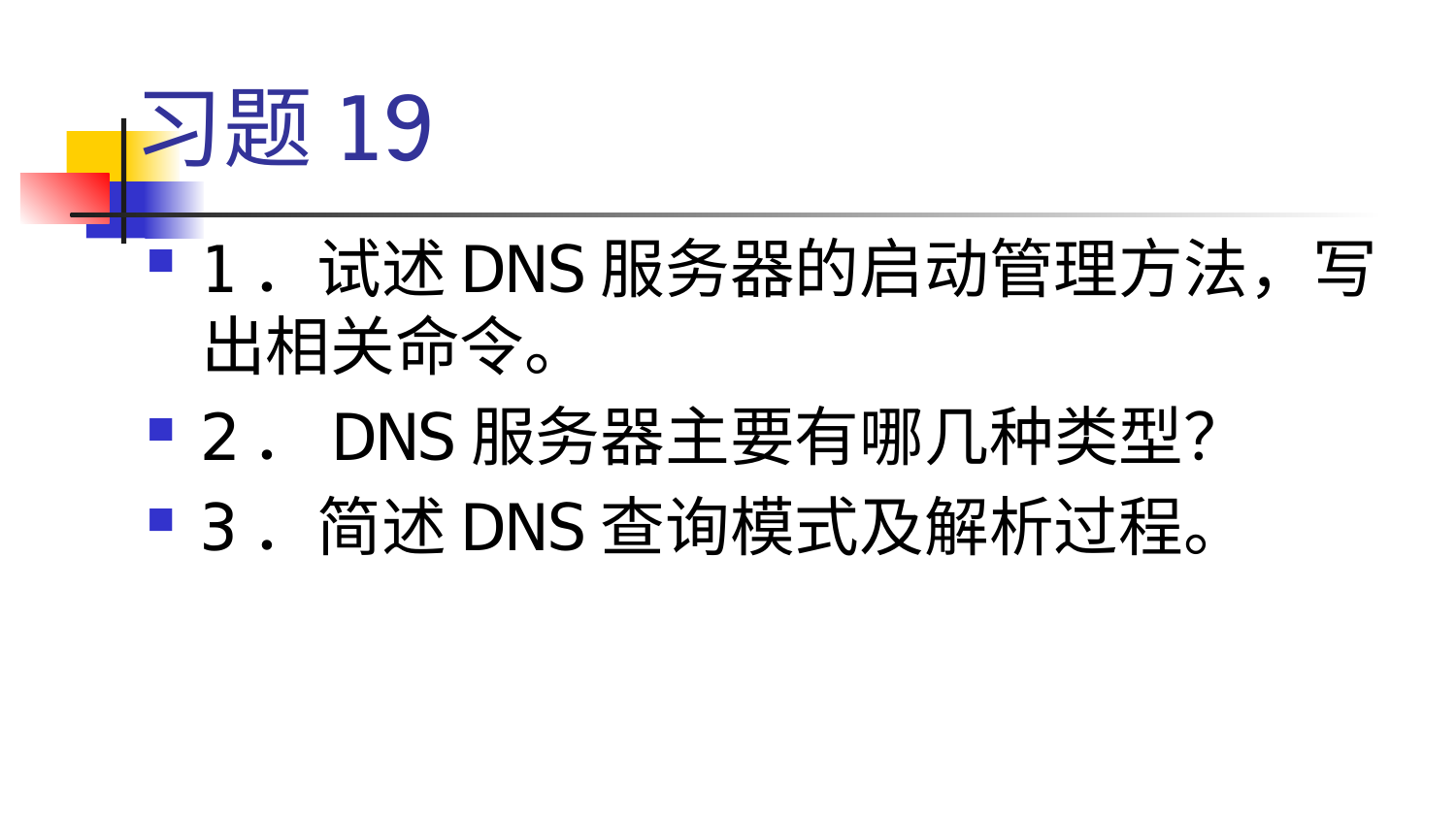

# 习题19
1．试述DNS服务器的启动管理方法，写出相关命令。
2．DNS服务器主要有哪几种类型？
3．简述DNS查询模式及解析过程。